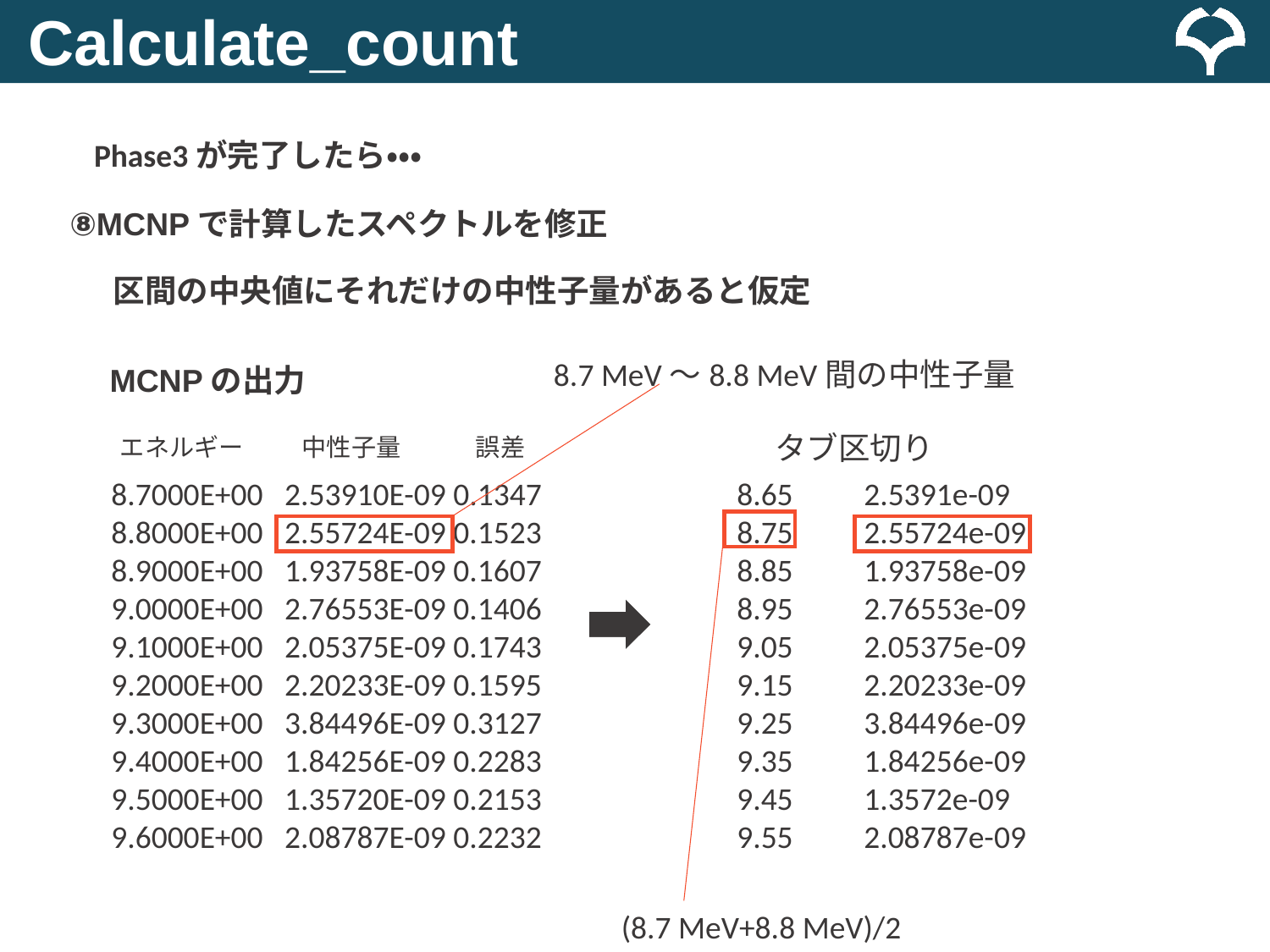

Calculate_count
Phase3が完了したら・・・
⑧MCNPで計算したスペクトルを修正
区間の中央値にそれだけの中性子量があると仮定
8.7 MeV～8.8 MeV間の中性子量
MCNPの出力
タブ区切り
エネルギー
中性子量
誤差
    8.7000E+00   2.53910E-09 0.1347
    8.8000E+00   2.55724E-09 0.1523
    8.9000E+00   1.93758E-09 0.1607
    9.0000E+00   2.76553E-09 0.1406
    9.1000E+00   2.05375E-09 0.1743
    9.2000E+00   2.20233E-09 0.1595
    9.3000E+00   3.84496E-09 0.3127
    9.4000E+00   1.84256E-09 0.2283
    9.5000E+00   1.35720E-09 0.2153
    9.6000E+00   2.08787E-09 0.2232
8.65	2.5391e-09
8.75	2.55724e-09
8.85	1.93758e-09
8.95	2.76553e-09
9.05	2.05375e-09
9.15	2.20233e-09
9.25	3.84496e-09
9.35	1.84256e-09
9.45	1.3572e-09
9.55	2.08787e-09

(8.7 MeV+8.8 MeV)/2